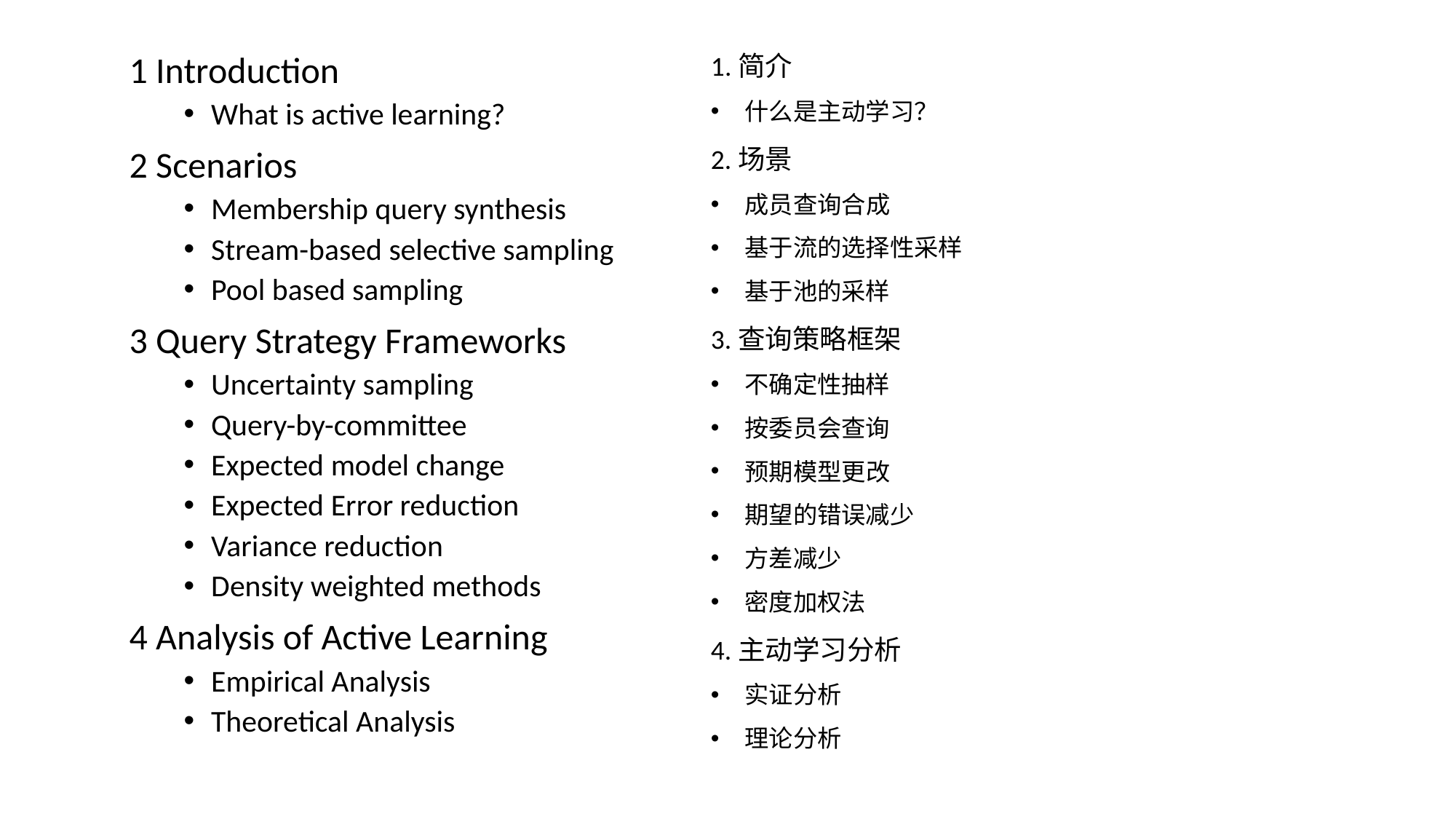

1.简介
什么是主动学习？
2.场景
成员查询合成
基于流的选择性采样
基于池的采样
3.查询策略框架
不确定性抽样
按委员会查询
预期模型更改
期望的错误减少
方差减少
密度加权法
4.主动学习分析
实证分析
理论分析
1 Introduction
What is active learning?
2 Scenarios
Membership query synthesis
Stream-based selective sampling
Pool based sampling
3 Query Strategy Frameworks
Uncertainty sampling
Query-by-committee
Expected model change
Expected Error reduction
Variance reduction
Density weighted methods
4 Analysis of Active Learning
Empirical Analysis
Theoretical Analysis